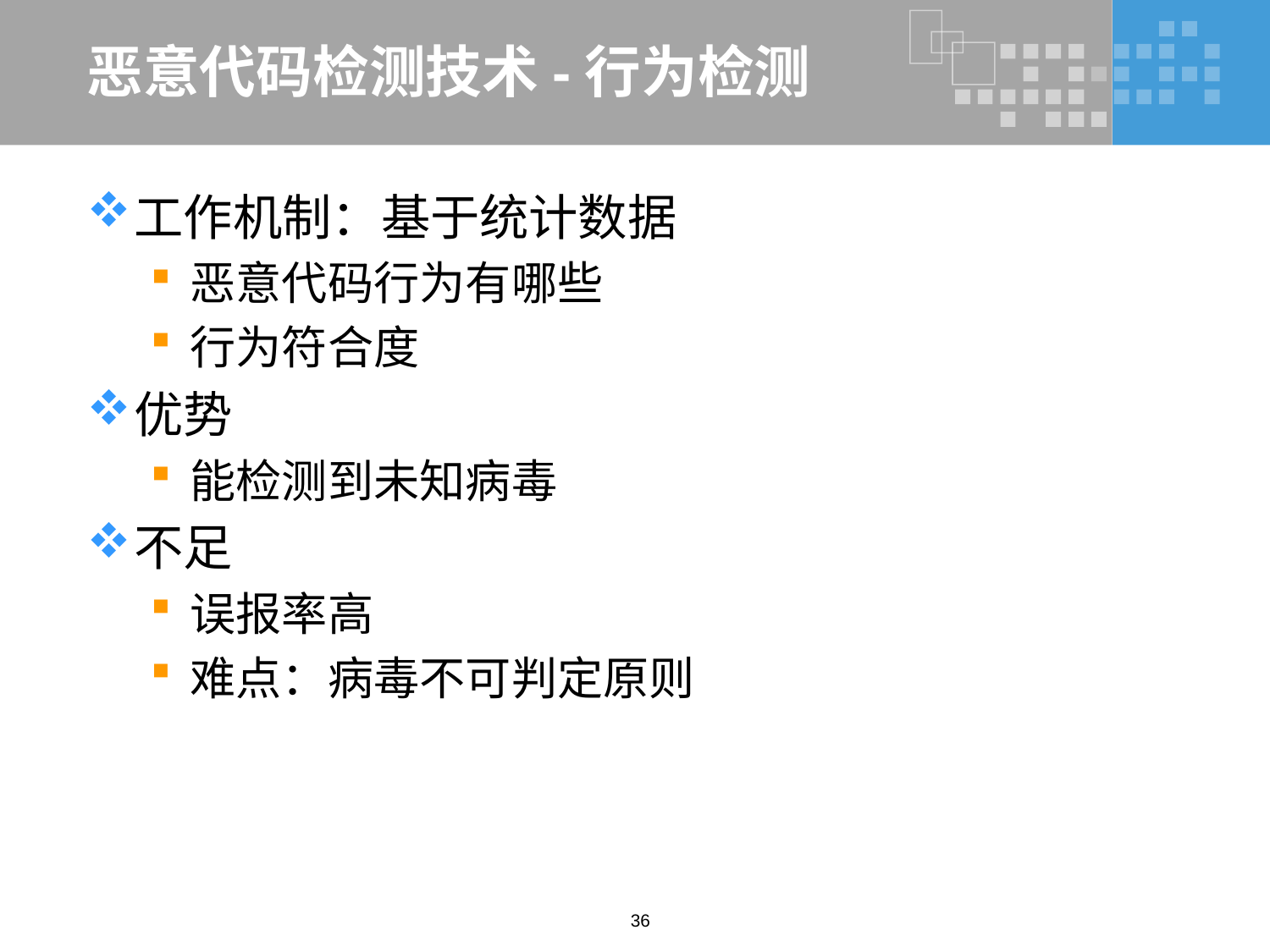

# 恶意代码检测技术-行为检测
工作机制：基于统计数据
恶意代码行为有哪些
行为符合度
优势
能检测到未知病毒
不足
误报率高
难点：病毒不可判定原则
36